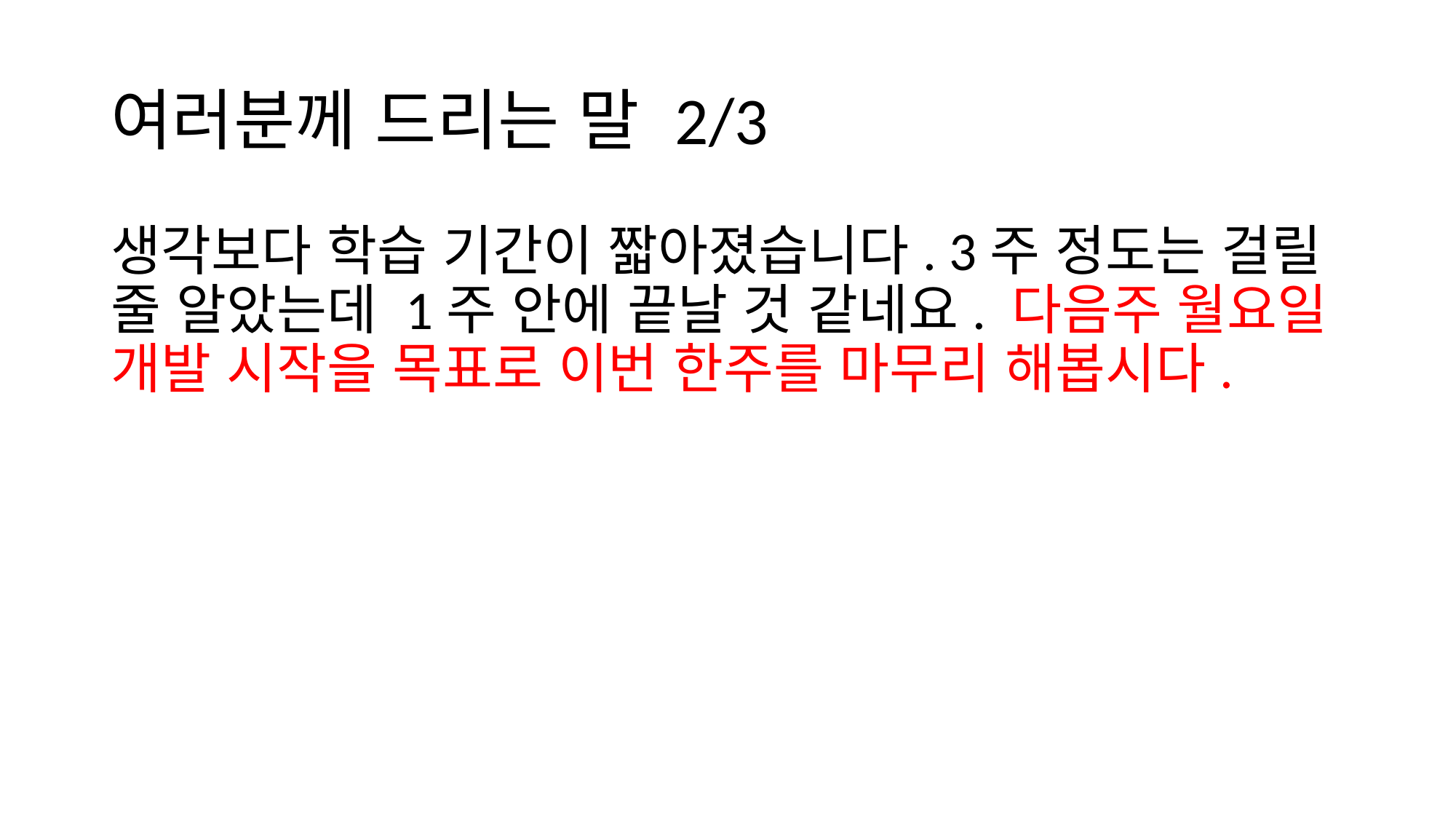

# 여러분께 드리는 말 2/3
생각보다 학습 기간이 짧아졌습니다. 3주 정도는 걸릴 줄 알았는데 1주 안에 끝날 것 같네요. 다음주 월요일 개발 시작을 목표로 이번 한주를 마무리 해봅시다.